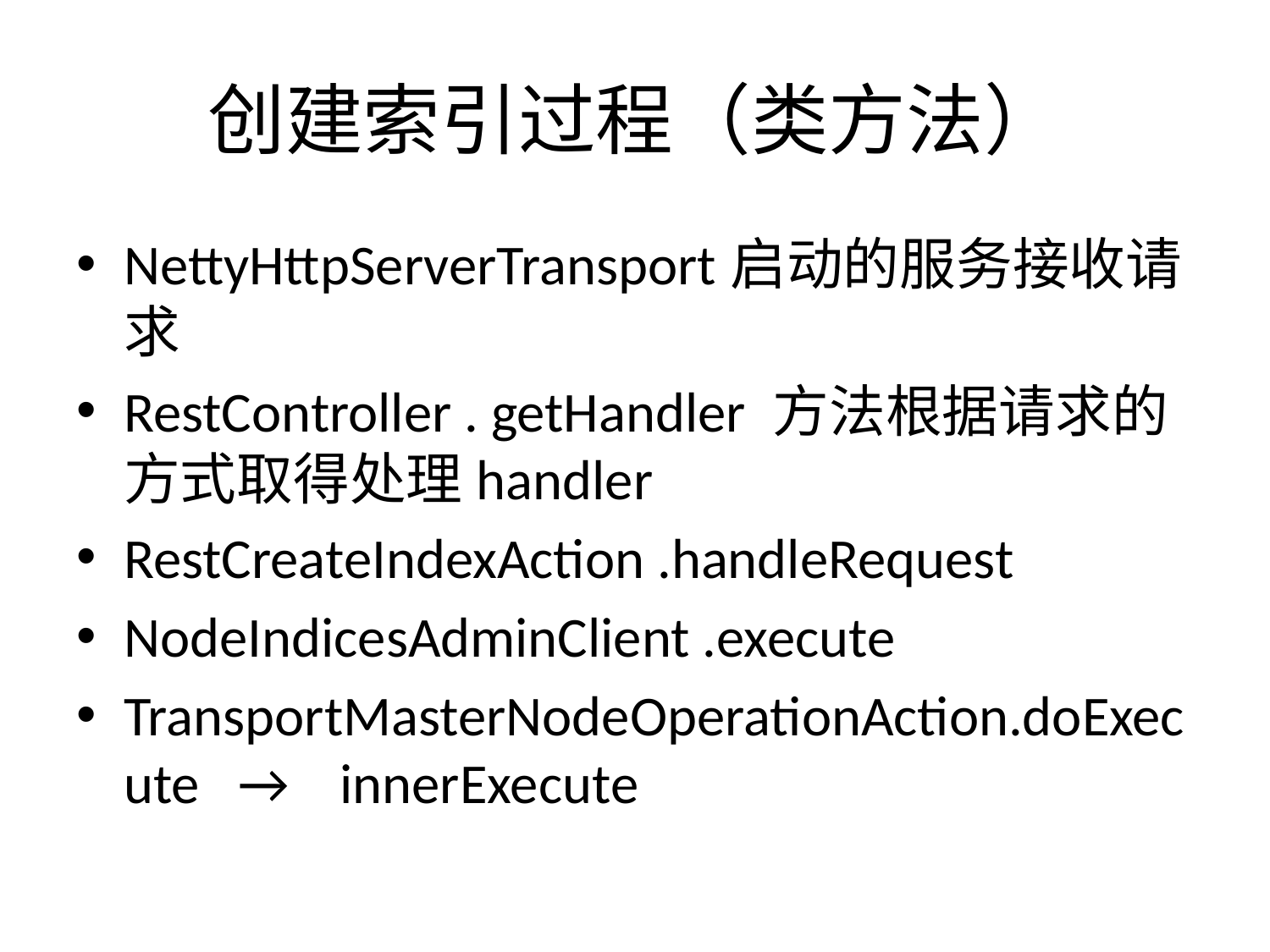

# 创建索引过程（类方法）
NettyHttpServerTransport启动的服务接收请求
RestController . getHandler 方法根据请求的方式取得处理handler
RestCreateIndexAction .handleRequest
NodeIndicesAdminClient .execute
TransportMasterNodeOperationAction.doExecute   →    innerExecute